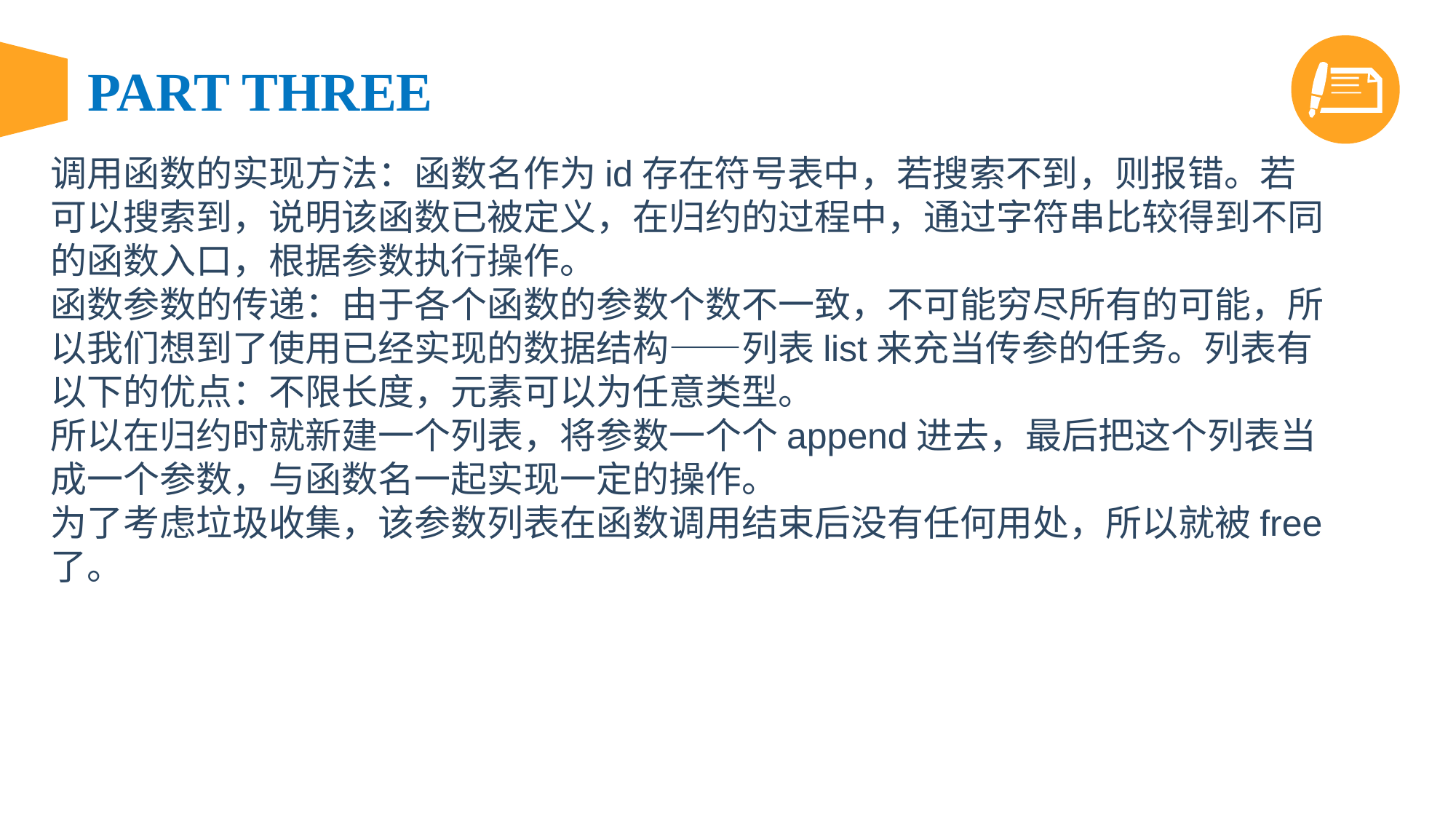

调用函数的实现方法：函数名作为id存在符号表中，若搜索不到，则报错。若可以搜索到，说明该函数已被定义，在归约的过程中，通过字符串比较得到不同的函数入口，根据参数执行操作。
函数参数的传递：由于各个函数的参数个数不一致，不可能穷尽所有的可能，所以我们想到了使用已经实现的数据结构——列表list来充当传参的任务。列表有以下的优点：不限长度，元素可以为任意类型。
所以在归约时就新建一个列表，将参数一个个append进去，最后把这个列表当成一个参数，与函数名一起实现一定的操作。
为了考虑垃圾收集，该参数列表在函数调用结束后没有任何用处，所以就被free了。